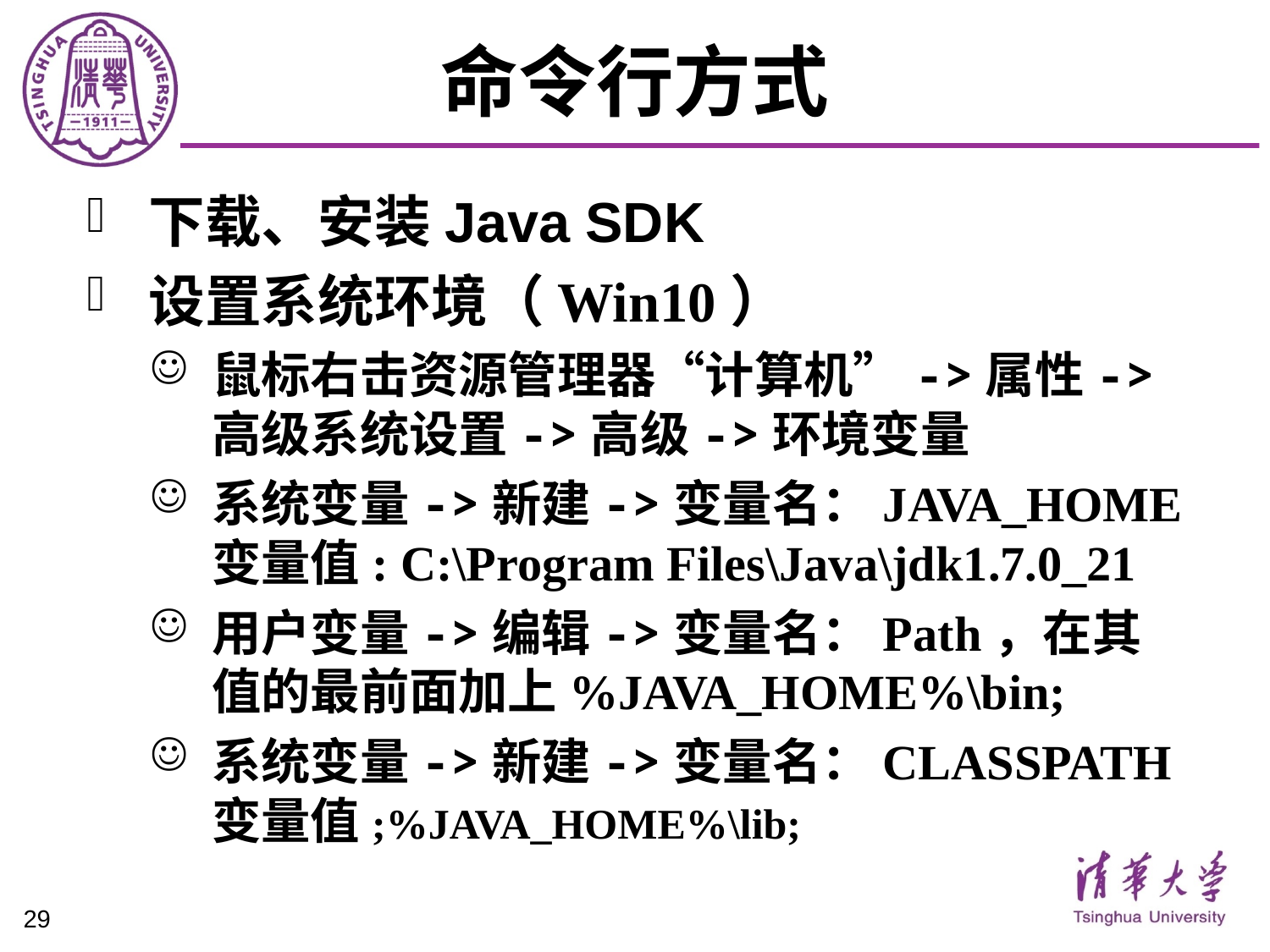

# 命令行方式
下载、安装Java SDK
设置系统环境（Win10）
鼠标右击资源管理器“计算机”->属性->高级系统设置->高级->环境变量
系统变量->新建->变量名：JAVA_HOME
变量值: C:\Program Files\Java\jdk1.7.0_21
用户变量->编辑->变量名：Path，在其值的最前面加上%JAVA_HOME%\bin;
系统变量->新建->变量名：CLASSPATH
变量值;%JAVA_HOME%\lib;
29